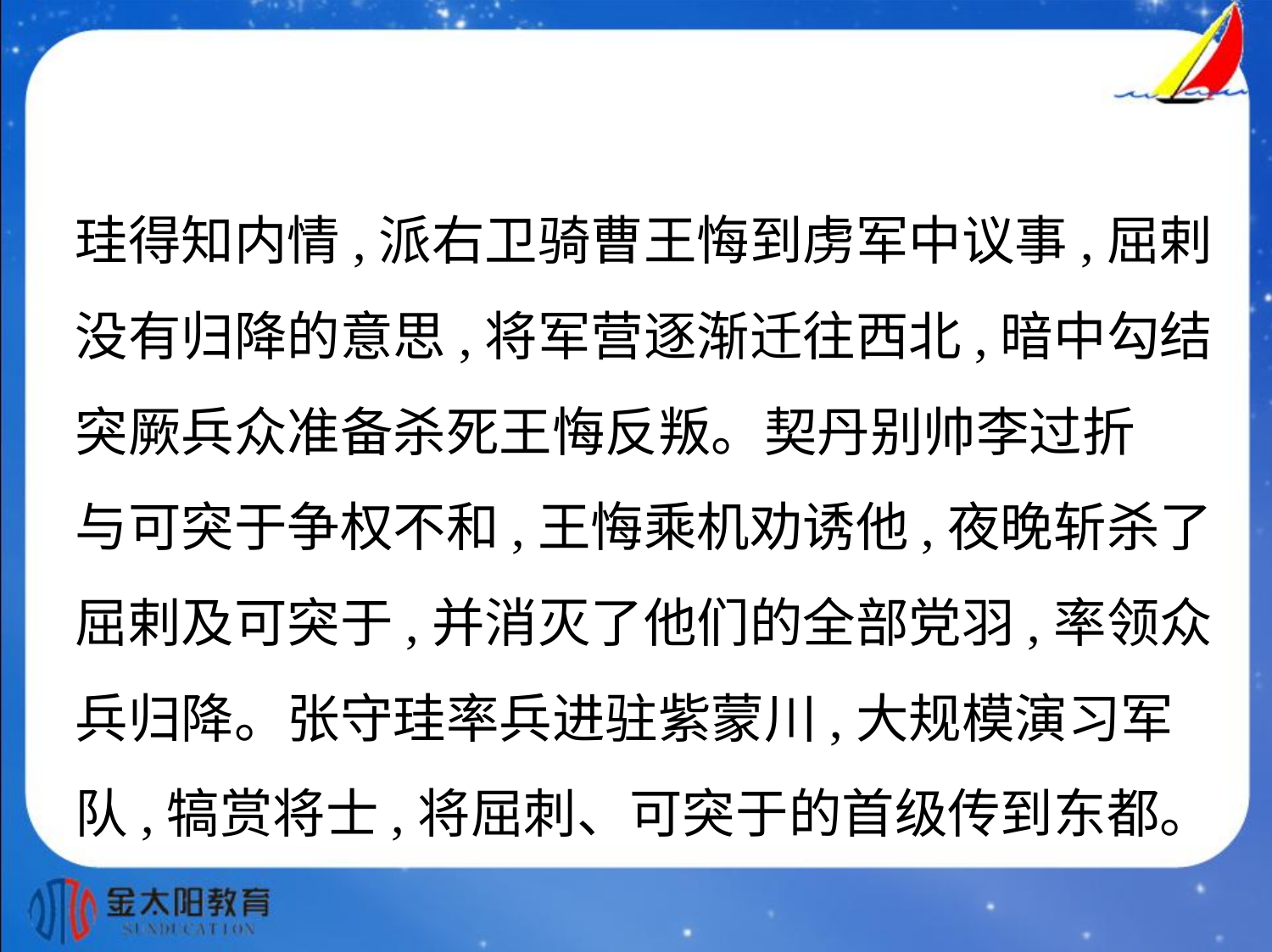

珪得知内情,派右卫骑曹王悔到虏军中议事,屈剌
没有归降的意思,将军营逐渐迁往西北,暗中勾结
突厥兵众准备杀死王悔反叛。契丹别帅李过折
与可突于争权不和,王悔乘机劝诱他,夜晚斩杀了
屈剌及可突于,并消灭了他们的全部党羽,率领众
兵归降。张守珪率兵进驻紫蒙川,大规模演习军
队,犒赏将士,将屈刺、可突于的首级传到东都。